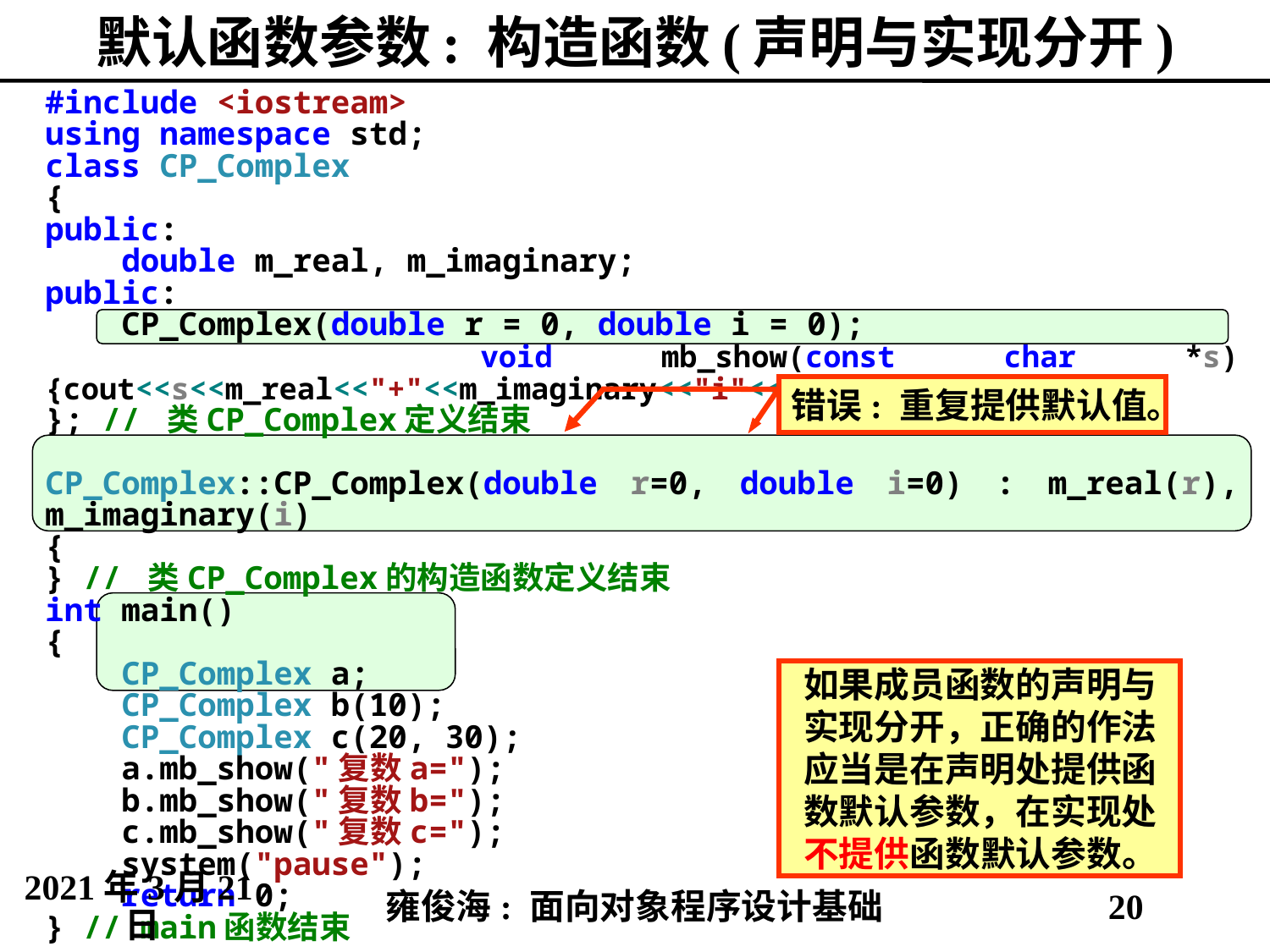

# 默认函数参数: 构造函数(声明与实现分开)

#include <iostream>
using namespace std;
class CP_Complex
{
public:
    double m_real, m_imaginary;
public:
    CP_Complex(double r = 0, double i = 0);
    void mb_show(const char *s) {cout<<s<<m_real<<"+"<<m_imaginary<<"i"<<endl;}
}; // 类CP_Complex定义结束

CP_Complex::CP_Complex(double r=0, double i=0) : m_real(r), m_imaginary(i)
{
} // 类CP_Complex的构造函数定义结束
int main()
{
    CP_Complex a;
    CP_Complex b(10);
    CP_Complex c(20, 30);
    a.mb_show("复数a=");
    b.mb_show("复数b=");
    c.mb_show("复数c=");
    system("pause");
    return 0;
} // main函数结束

错误: 重复提供默认值。

如果成员函数的声明与实现分开，正确的作法应当是在声明处提供函数默认参数，在实现处不提供函数默认参数。
2021年3月21日
雍俊海: 面向对象程序设计基础
20